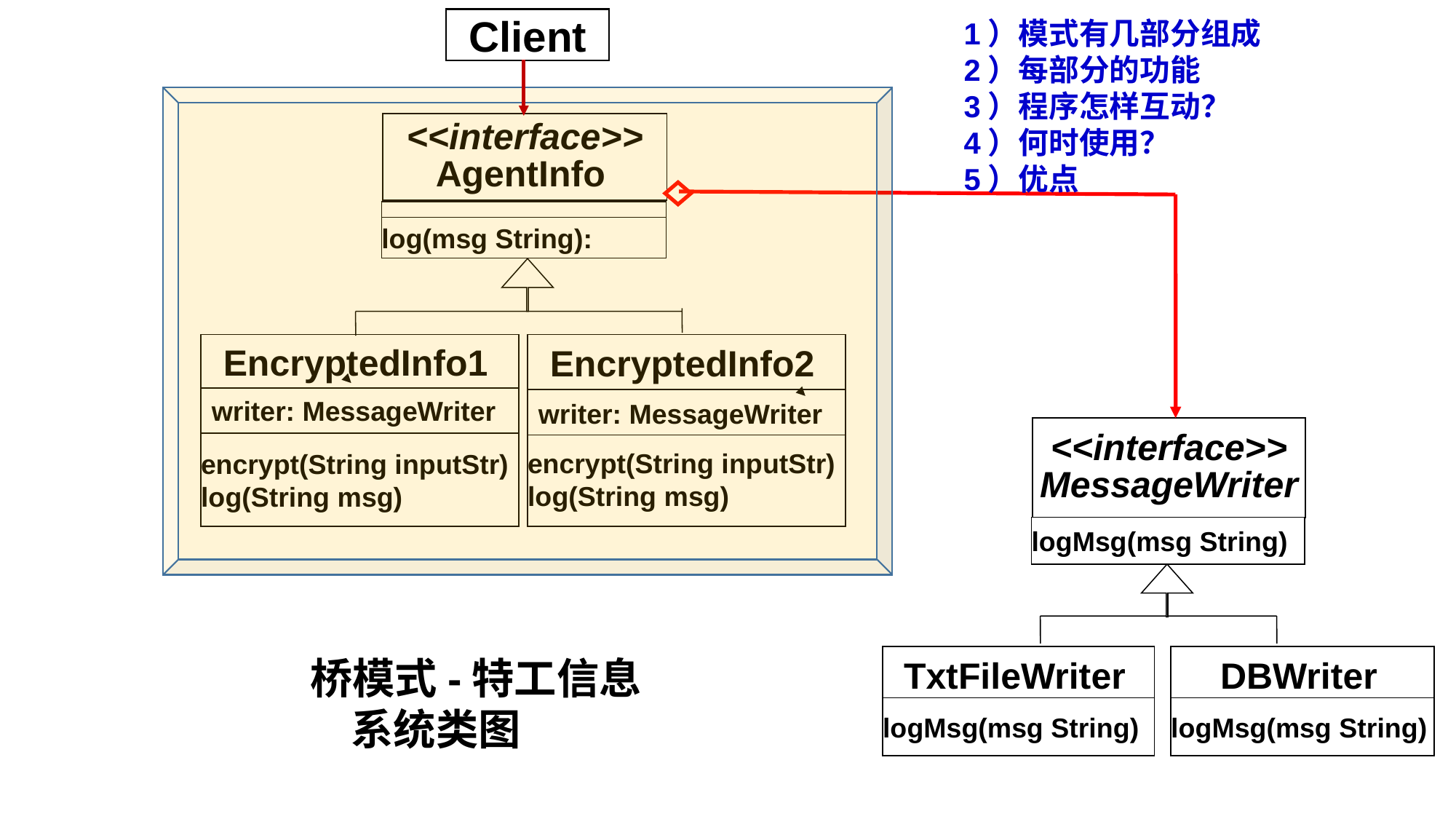

Client
1）模式有几部分组成
2）每部分的功能
3）程序怎样互动？
4）何时使用？
5）优点

<<interface>>
AgentInfo

log(msg String):

EncryptedInfo1
EncryptedInfo2
writer: MessageWriter

encrypt(String inputStr)
log(String msg)

writer: MessageWriter
<<interface>>
MessageWriter
encrypt(String inputStr)
log(String msg)
logMsg(msg String)

桥模式-特工信息系统类图
TxtFileWriter
DBWriter
logMsg(msg String)
logMsg(msg String)